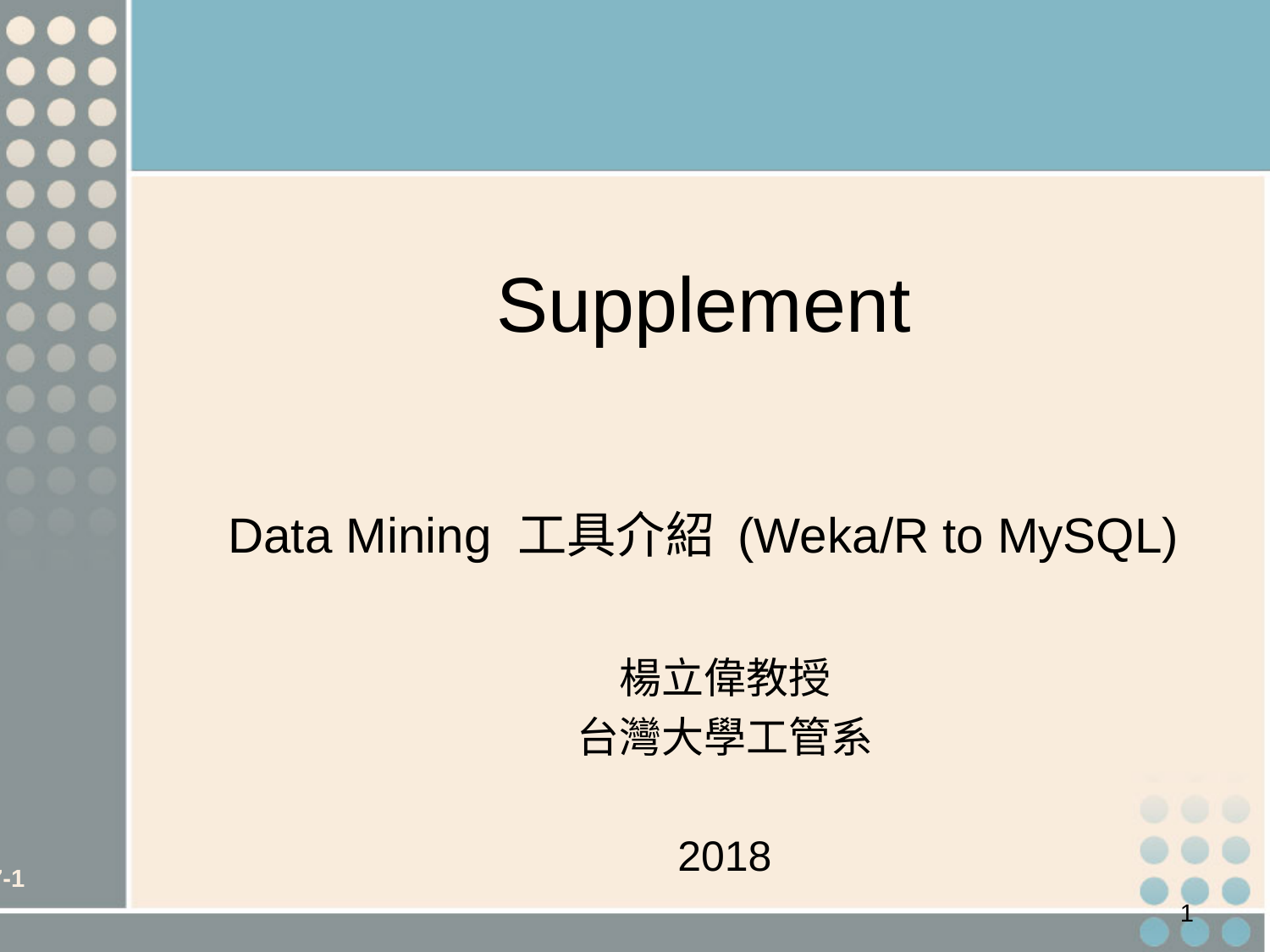

Supplement

Data Mining 工具介紹 (Weka/R to MySQL)

楊立偉教授
台灣大學工管系

2018
1